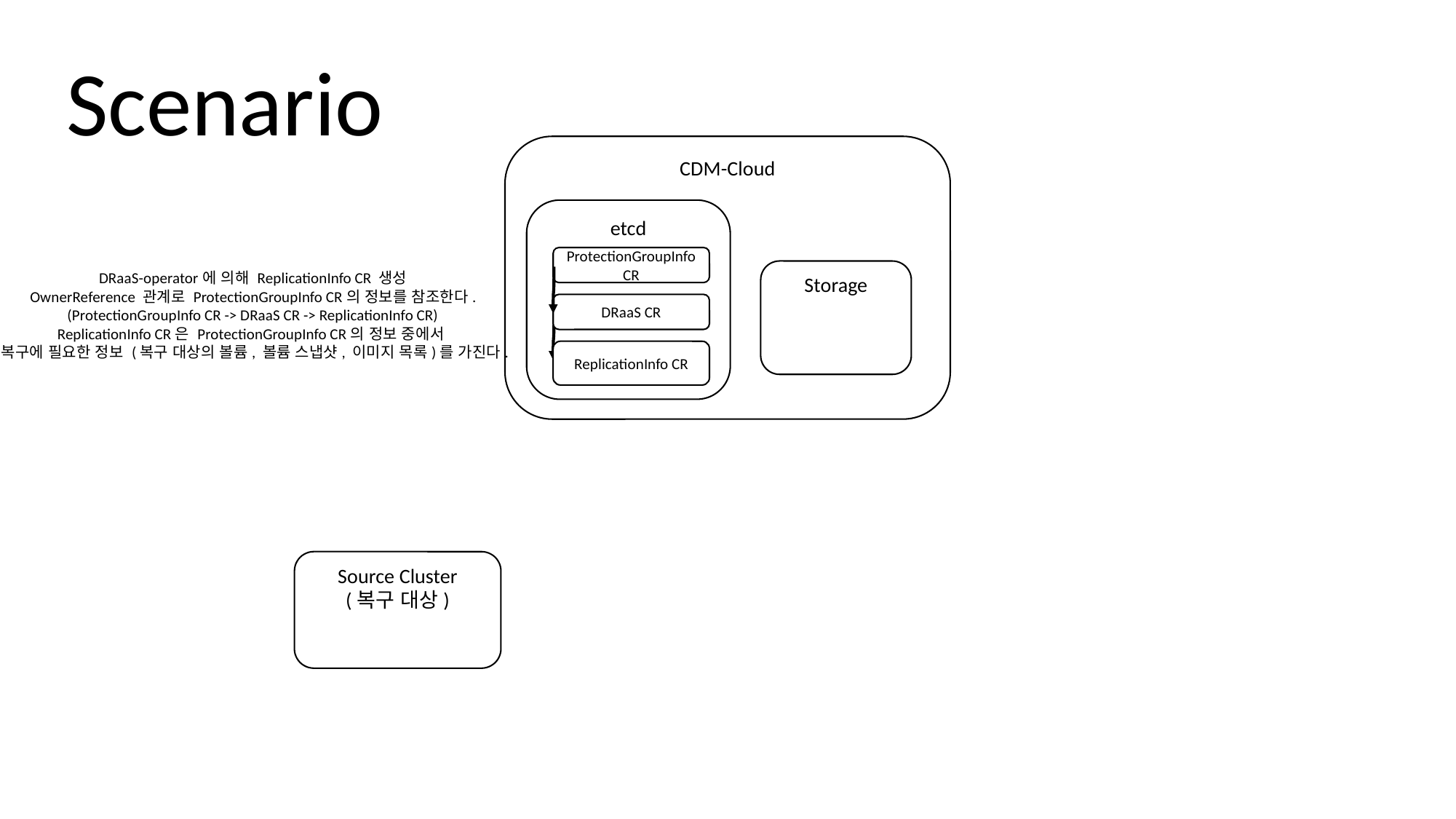

Scenario
CDM-Cloud
etcd
ProtectionGroupInfoCR
Storage
DRaaS-operator에 의해 ReplicationInfo CR 생성
OwnerReference 관계로 ProtectionGroupInfo CR의 정보를 참조한다.
(ProtectionGroupInfo CR -> DRaaS CR -> ReplicationInfo CR)
ReplicationInfo CR은 ProtectionGroupInfo CR의 정보 중에서
복구에 필요한 정보 (복구 대상의 볼륨, 볼륨 스냅샷, 이미지 목록)를 가진다.
DRaaS CR
ReplicationInfo CR
Source Cluster
(복구 대상)